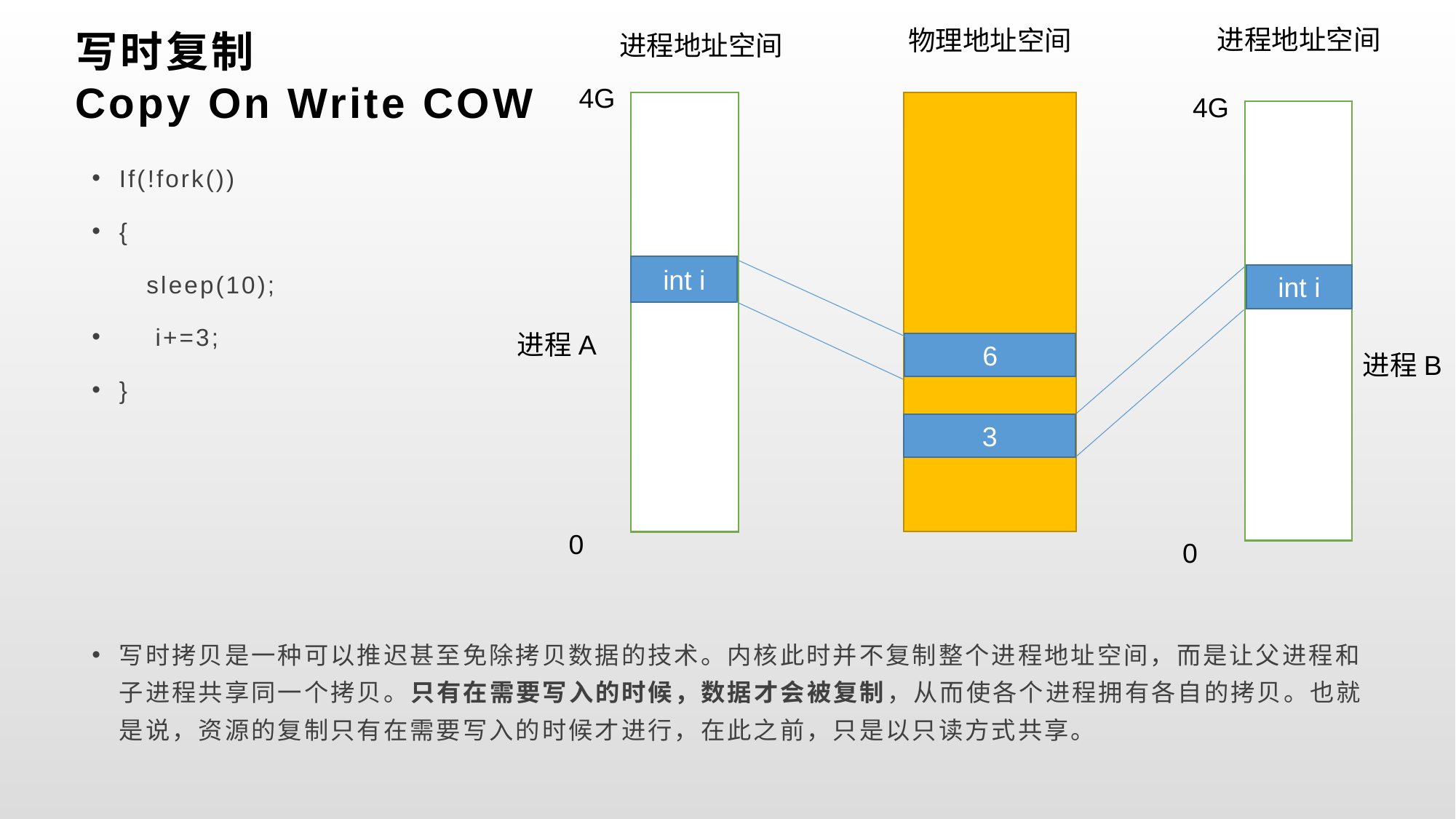

进程地址空间
物理地址空间
# 写时复制 Copy On Write COW
进程地址空间
4G
4G

If(!fork())
{
sleep(10);
    i+=3;
}

写时拷贝是一种可以推迟甚至免除拷贝数据的技术。内核此时并不复制整个进程地址空间，而是让父进程和子进程共享同一个拷贝。只有在需要写入的时候，数据才会被复制，从而使各个进程拥有各自的拷贝。也就是说，资源的复制只有在需要写入的时候才进行，在此之前，只是以只读方式共享。
int i
int i
进程A
6
进程B
3
0
0